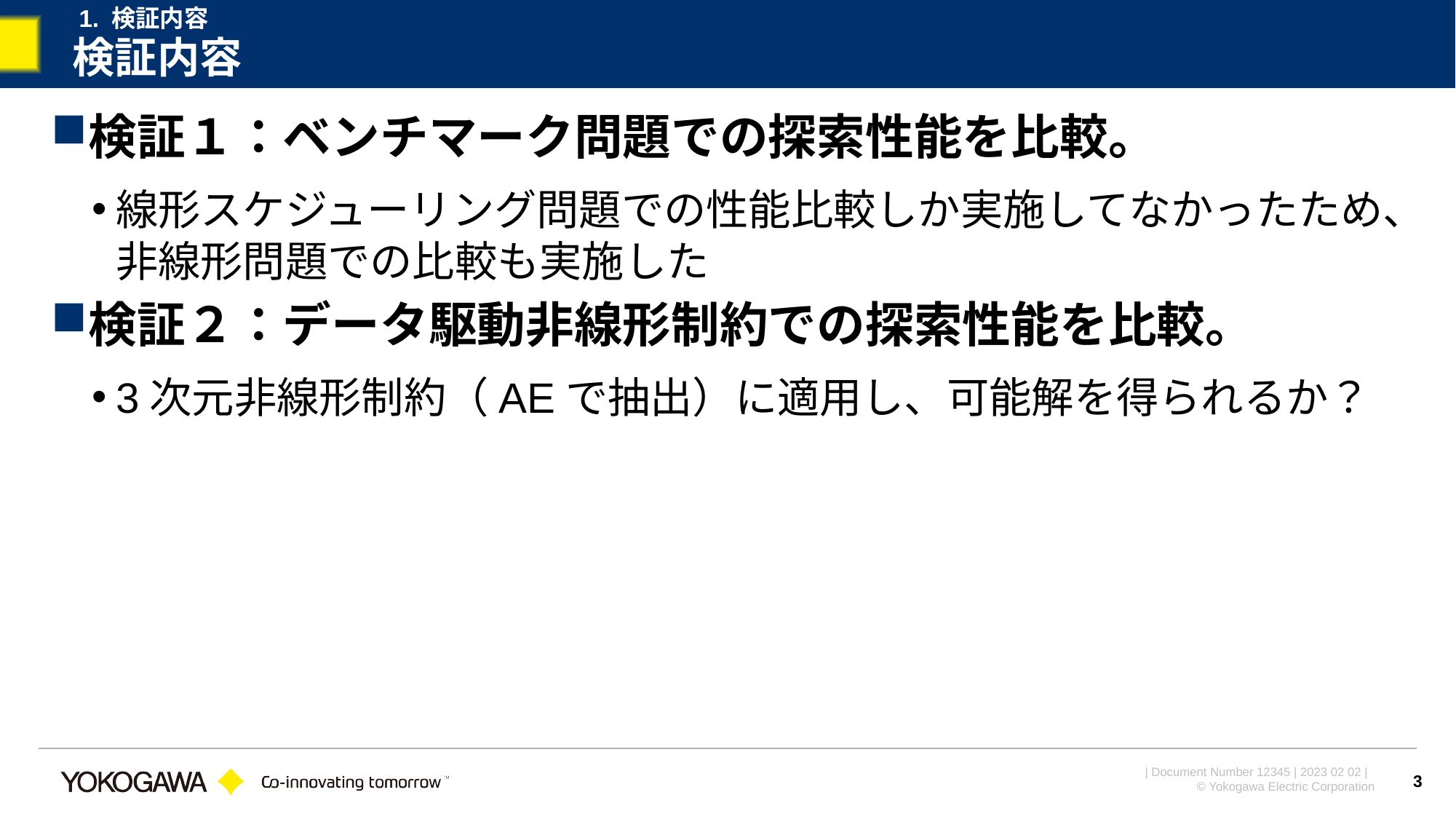

1. 検証内容
# 検証内容
検証１：ベンチマーク問題での探索性能を比較。
線形スケジューリング問題での性能比較しか実施してなかったため、非線形問題での比較も実施した
検証２：データ駆動非線形制約での探索性能を比較。
3次元非線形制約（AEで抽出）に適用し、可能解を得られるか？

3